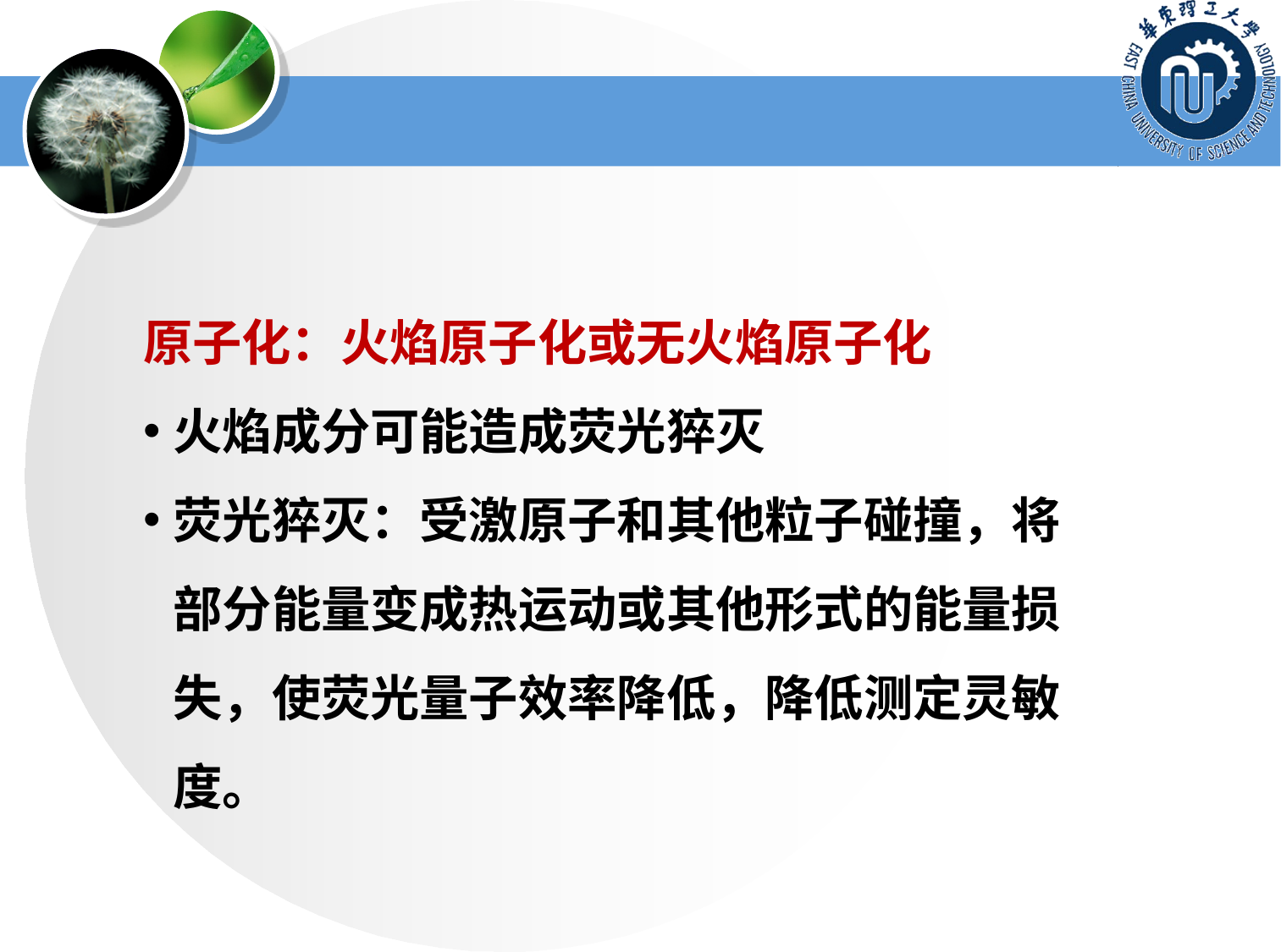

原子化：火焰原子化或无火焰原子化
火焰成分可能造成荧光猝灭
荧光猝灭：受激原子和其他粒子碰撞，将部分能量变成热运动或其他形式的能量损失，使荧光量子效率降低，降低测定灵敏度。